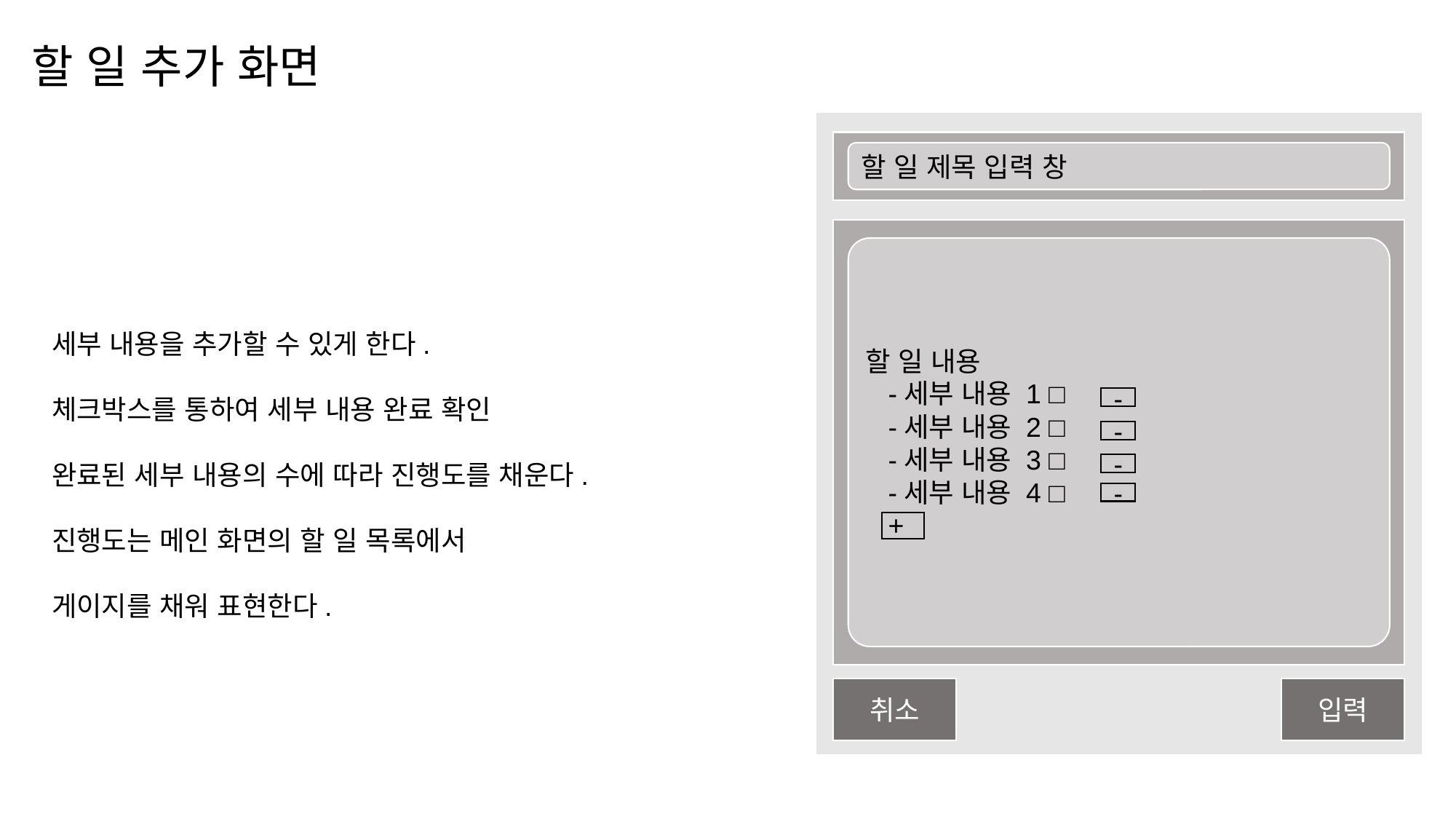

# 할 일 추가 화면

할 일 제목 입력 창

할 일 내용
   -세부 내용 1 □
   -세부 내용 2 □
   -세부 내용 3 □
   -세부 내용 4 □
   +
세부 내용을 추가할 수 있게 한다.

체크박스를 통하여 세부 내용 완료 확인

완료된 세부 내용의 수에 따라 진행도를 채운다.

진행도는 메인 화면의 할 일 목록에서

게이지를 채워 표현한다.
-
-
-
-

취소
입력